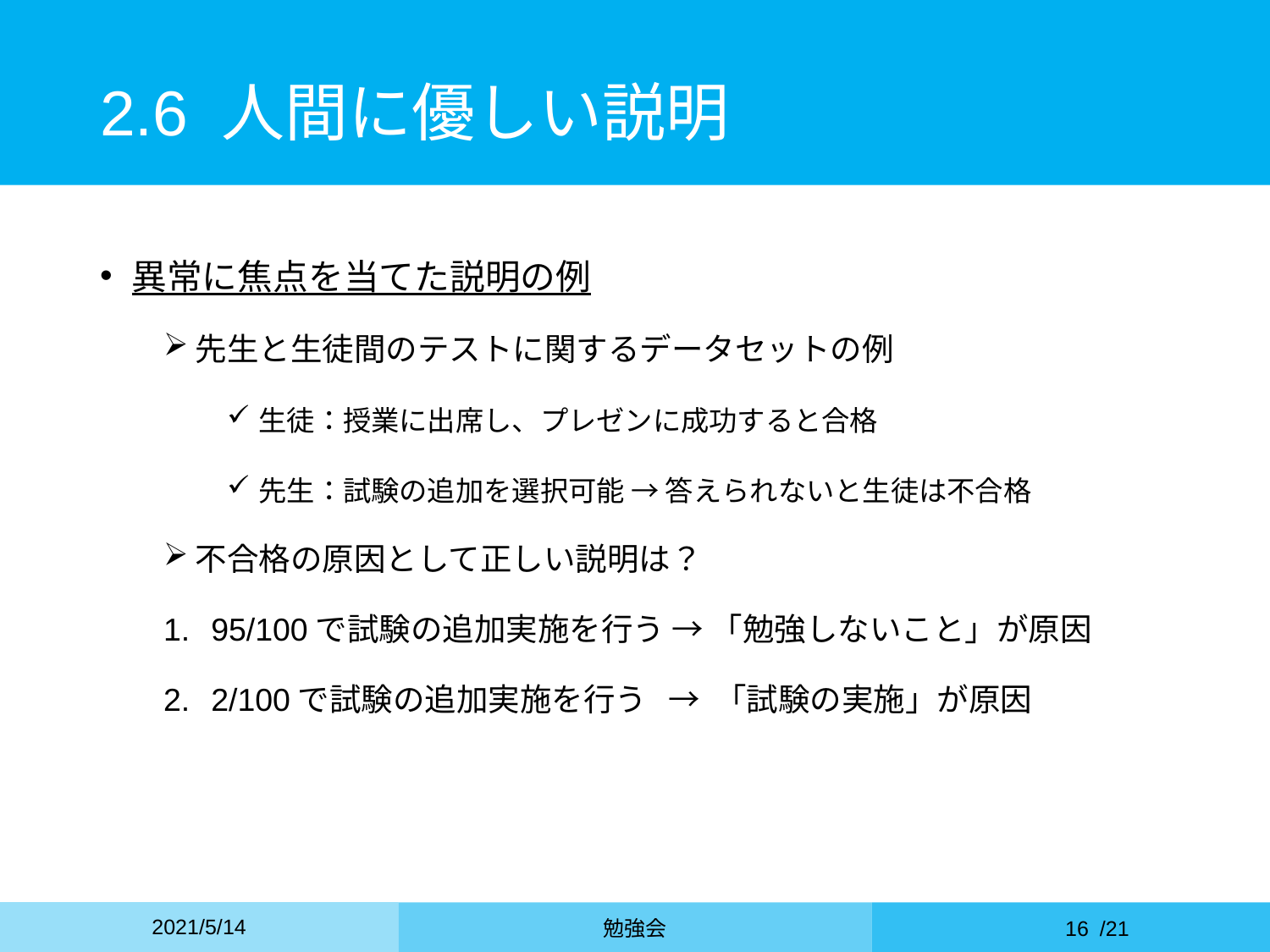

# 2.6 人間に優しい説明
異常に焦点を当てた説明の例
先生と生徒間のテストに関するデータセットの例
生徒：授業に出席し、プレゼンに成功すると合格
先生：試験の追加を選択可能 → 答えられないと生徒は不合格
不合格の原因として正しい説明は？
95/100で試験の追加実施を行う → 「勉強しないこと」が原因
2/100で試験の追加実施を行う   →  「試験の実施」が原因
2021/5/14
勉強会
16